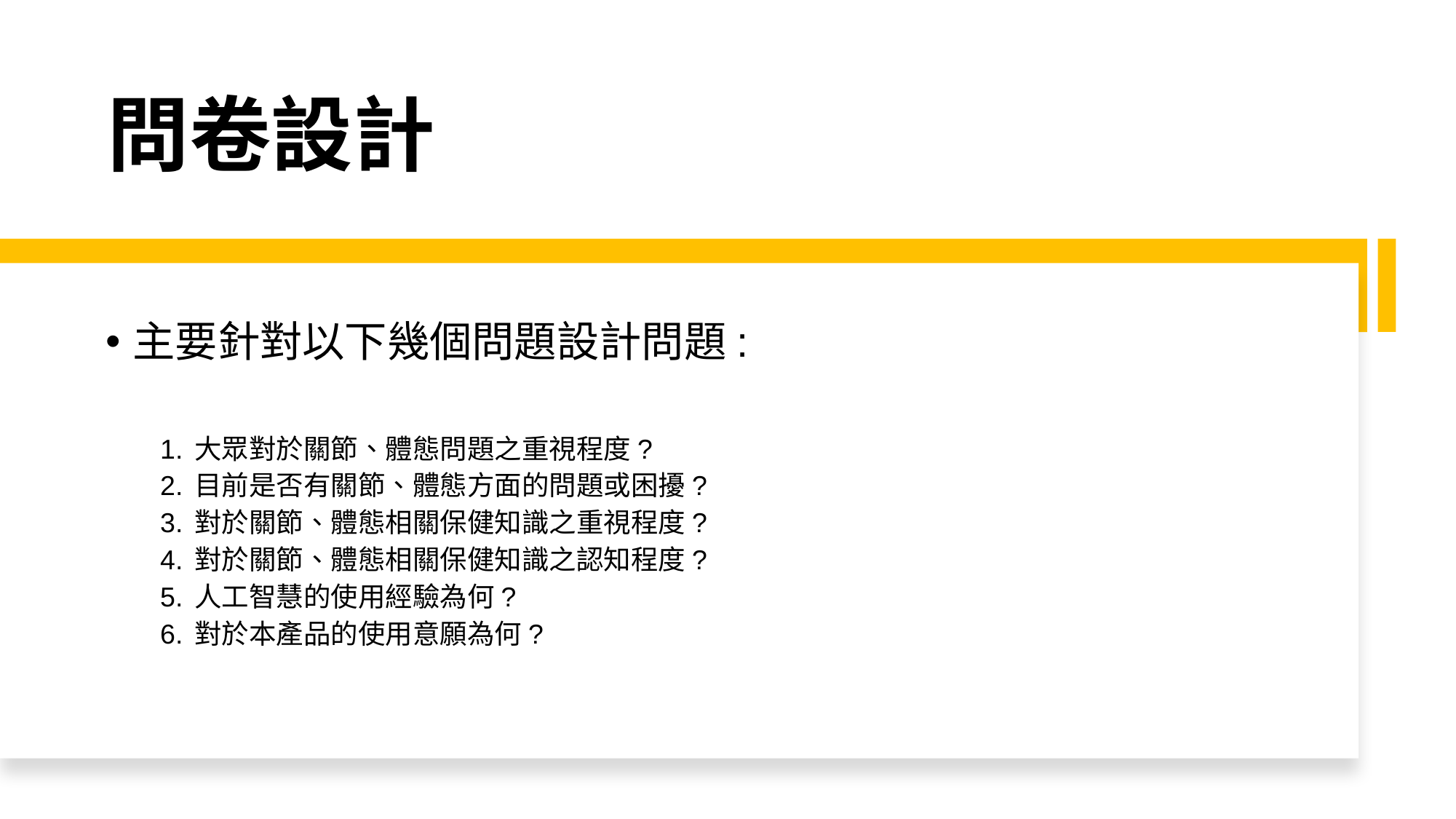

# 問卷設計

主要針對以下幾個問題設計問題:

大眾對於關節、體態問題之重視程度?
目前是否有關節、體態方面的問題或困擾?
對於關節、體態相關保健知識之重視程度?
對於關節、體態相關保健知識之認知程度?
人工智慧的使用經驗為何?
對於本產品的使用意願為何?